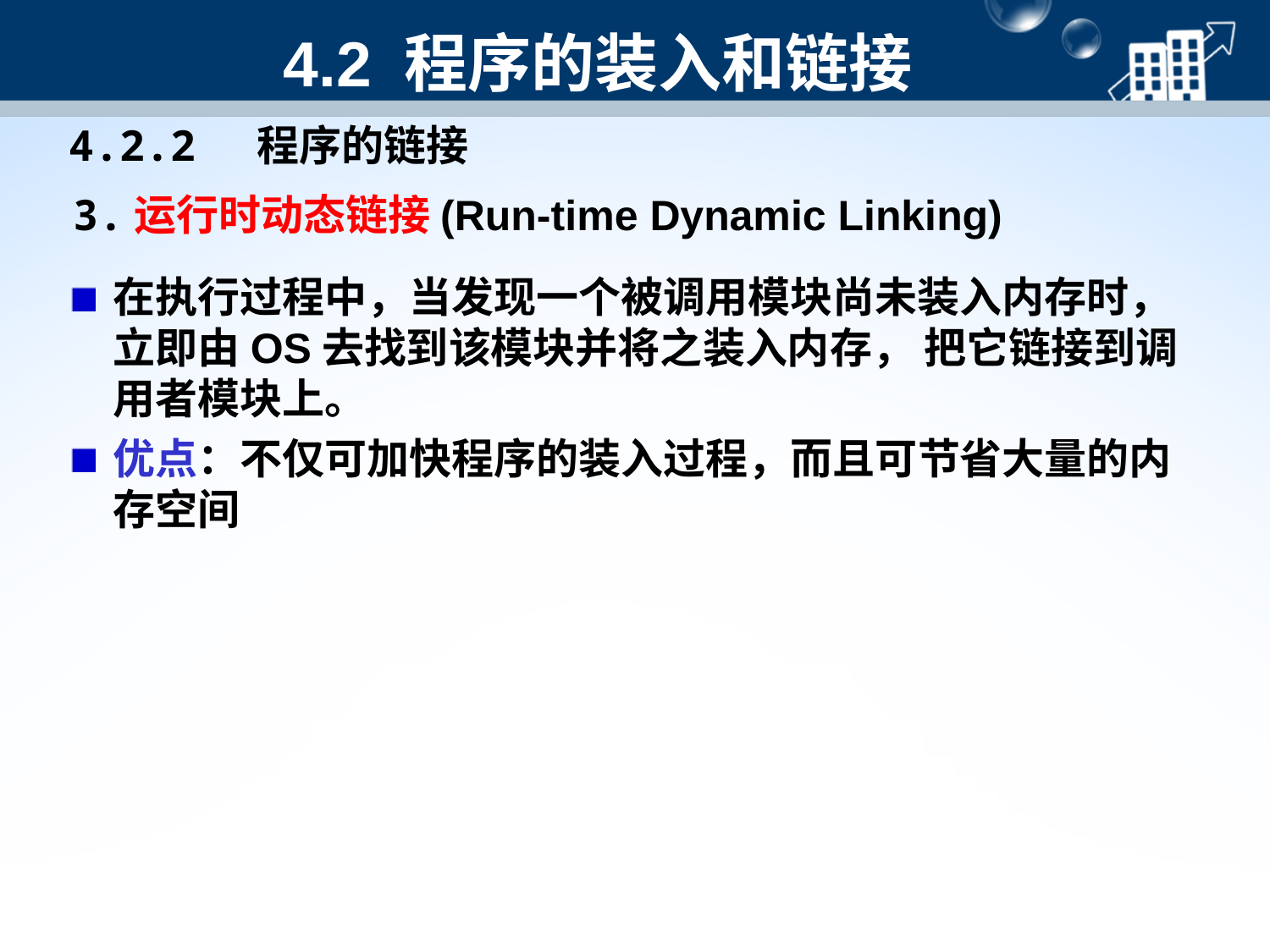

4.2 程序的装入和链接
4.2.2  程序的链接
3.运行时动态链接(Run-time Dynamic Linking)
在执行过程中，当发现一个被调用模块尚未装入内存时，立即由OS去找到该模块并将之装入内存， 把它链接到调用者模块上。
优点：不仅可加快程序的装入过程，而且可节省大量的内存空间